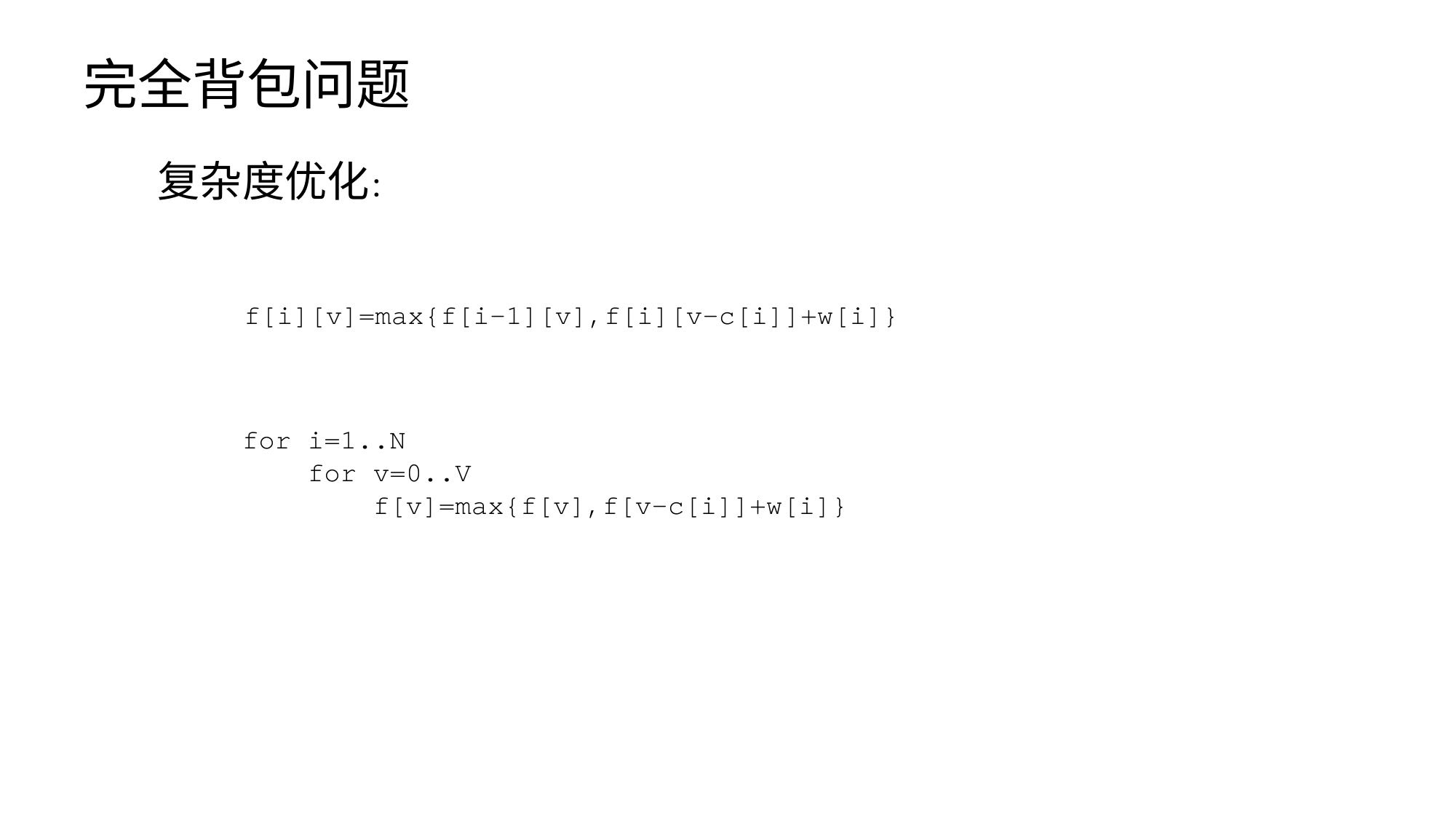

完全背包问题
复杂度优化：
f[i][v]=max{f[i-1][v],f[i][v-c[i]]+w[i]}
for i=1..N
    for v=0..V
        f[v]=max{f[v],f[v-c[i]]+w[i]}